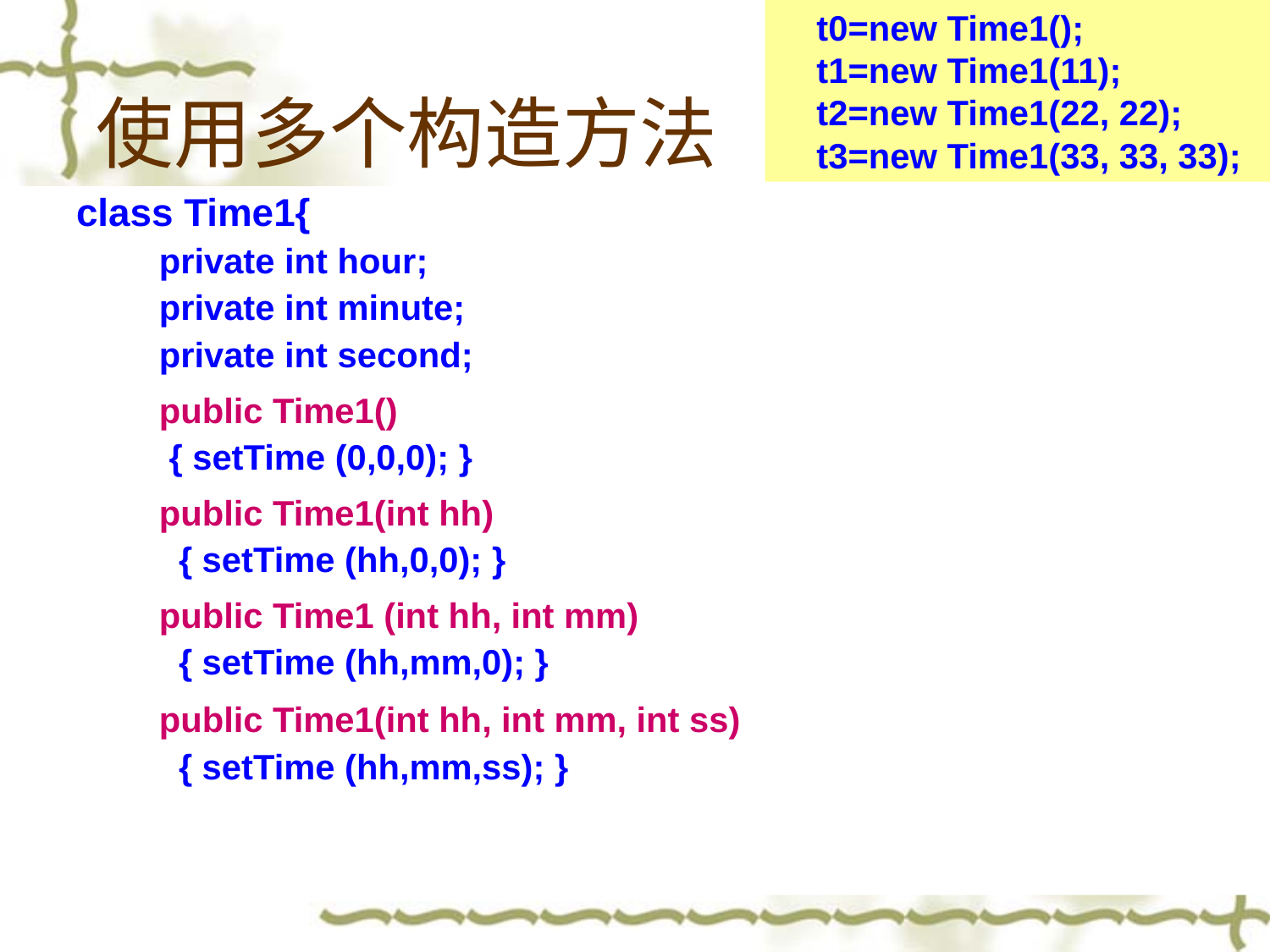

t0=new Time1();
    t1=new Time1(11);
    t2=new Time1(22, 22);
    t3=new Time1(33, 33, 33);
# 使用多个构造方法
class Time1{
  private int hour;
  private int minute;
  private int second;
  public Time1()
   { setTime (0,0,0); }
  public Time1(int hh)
    { setTime (hh,0,0); }
  public Time1 (int hh, int mm)
    { setTime (hh,mm,0); }
  public Time1(int hh, int mm, int ss)
    { setTime (hh,mm,ss); }